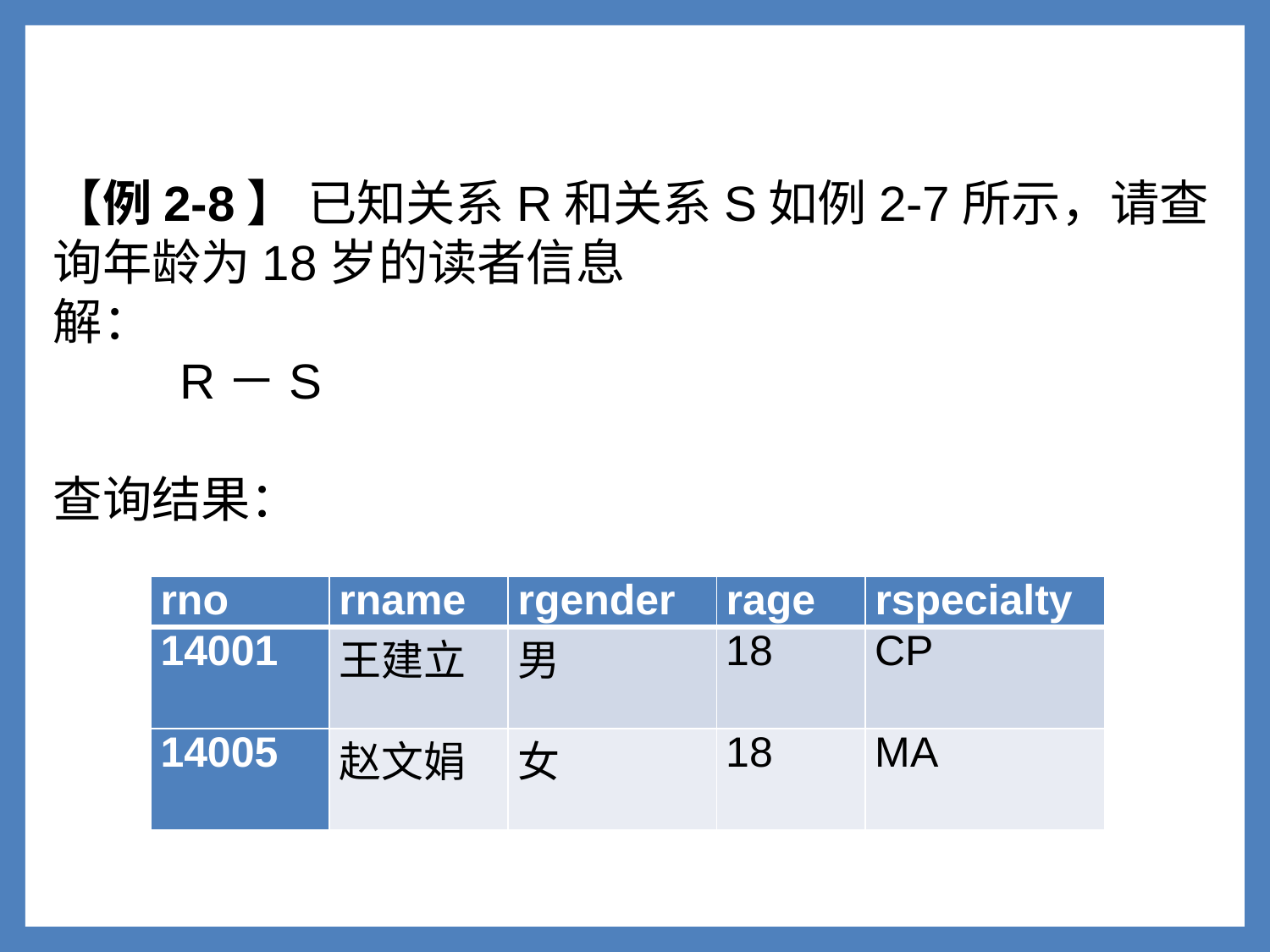

【例2-8】 已知关系R和关系S如例2-7所示，请查询年龄为18岁的读者信息
解：
	R－S

查询结果：
1

| rno | rname | rgender | rage | rspecialty |
| --- | --- | --- | --- | --- |
| 14001 | 王建立 | 男 | 18 | CP |
| 14005 | 赵文娟 | 女 | 18 | MA |